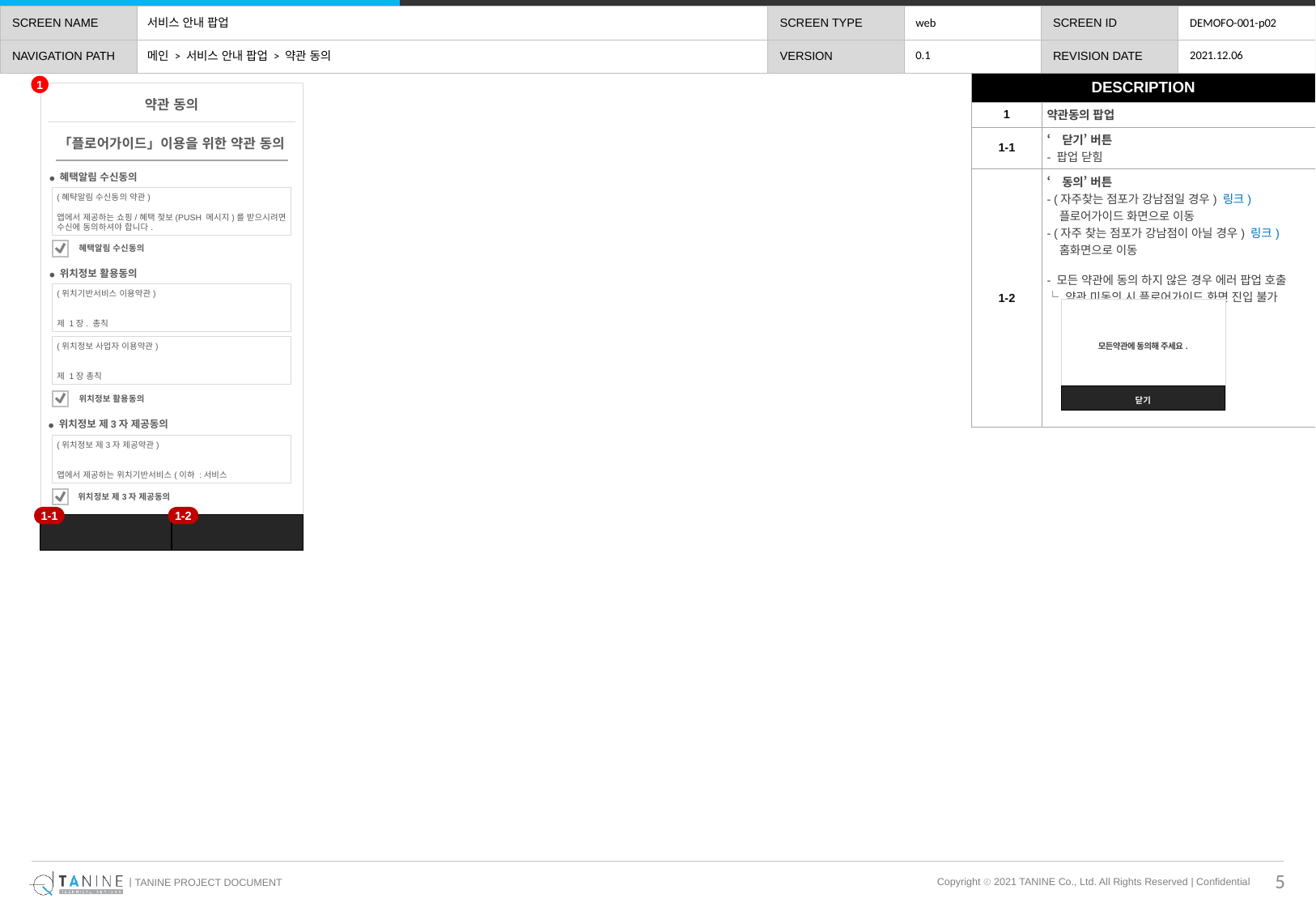

# 서비스 안내 팝업
web
DEMOFO-001-p02
0.1
2021.12.06
메인 > 서비스 안내 팝업 > 약관 동의
| DESCRIPTION |  |
| --- | --- |
| 1 | 약관동의 팝업 |
| 1-1 | ‘닫기’ 버튼 - 팝업 닫힘 |
| 1-2 | ‘동의’ 버튼 - (자주찾는 점포가 강남점일 경우) 링크) 플로어가이드 화면으로 이동 - (자주 찾는 점포가 강남점이 아닐 경우) 링크) 홈화면으로 이동 - 모든 약관에 동의 하지 않은 경우 에러 팝업 호출 └ 약관 미동의 시 플로어가이드 화면 진입 불가 |
1

약관 동의
「플로어가이드」이용을 위한 약관 동의
● 혜택알림 수신동의
(혜탹알림 수신동의 약관)

앱에서 제공하는 쇼핑/혜택 젖보(PUSH 메시지)를 받으시려면 수신에 동의하셔야 합니다.
혜택알림 수신동의

● 위치정보 활용동의
(위치기반서비스 이용약관)

제 1장. 총칙

모든약관에 동의해 주세요.
닫기
(위치정보 사업자 이용약관)

제 1장 총칙
위치정보 활용동의

● 위치정보 제3자 제공동의
(위치정보 제3자 제공약관)

앱에서 제공하는 위치기반서비스(이하 :서비스
위치정보 제3자 제공동의

1-1
1-2
닫기
동의
5